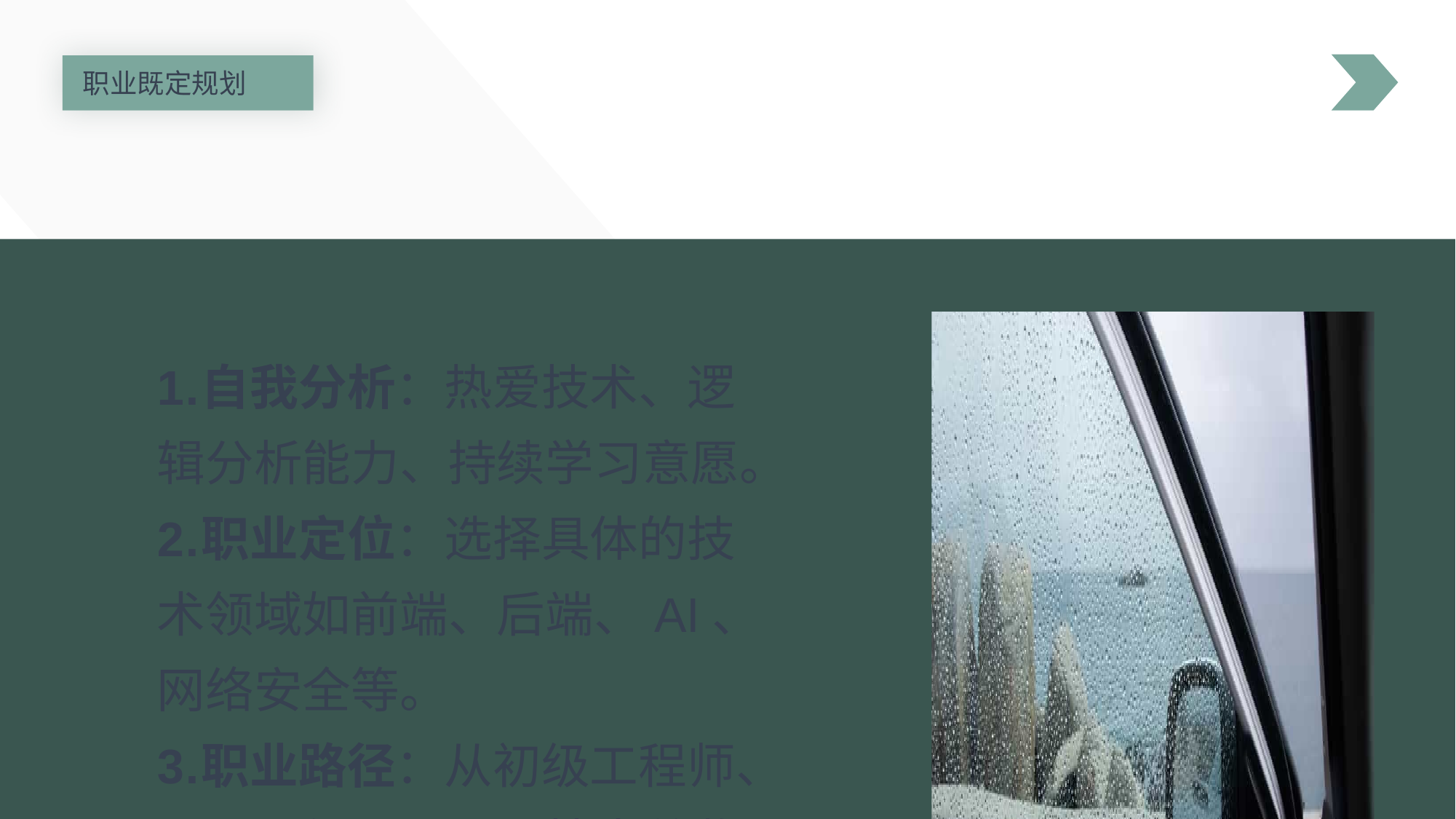

职业既定规划

自我分析：热爱技术、逻辑分析能力、持续学习意愿。
职业定位：选择具体的技术领域如前端、后端、AI、网络安全等。
职业路径：从初级工程师、到项目经理、再到技术总监的发展路径。